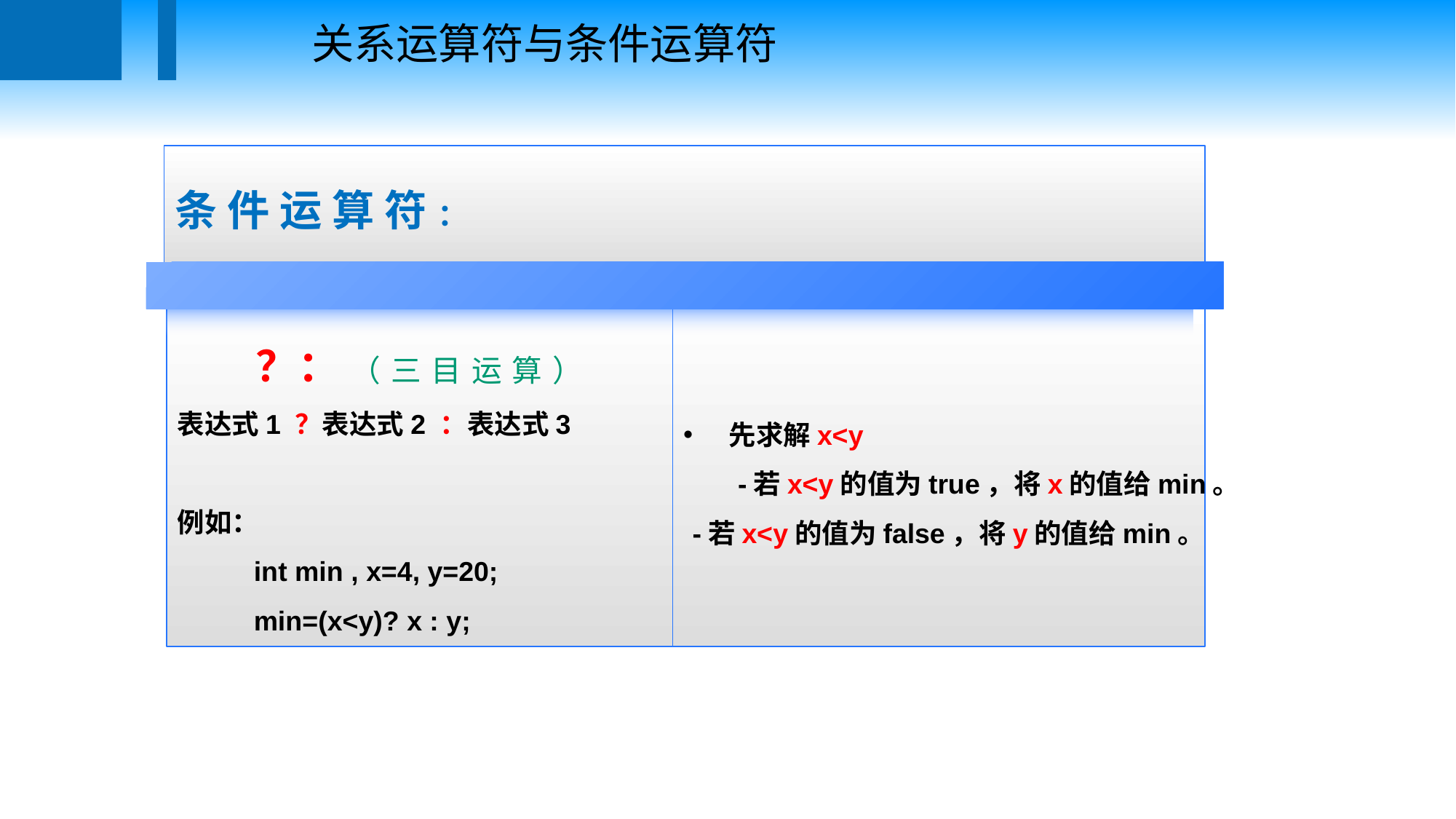

关系运算符与条件运算符
条件运算符：

？： （三目运算）
表达式1 ？表达式2 ：表达式3

例如：
          int min , x=4, y=20;
          min=(x<y)? x : y;
先求解x<y
-若x<y的值为true，将x的值给min。
-若x<y的值为false，将y的值给min。